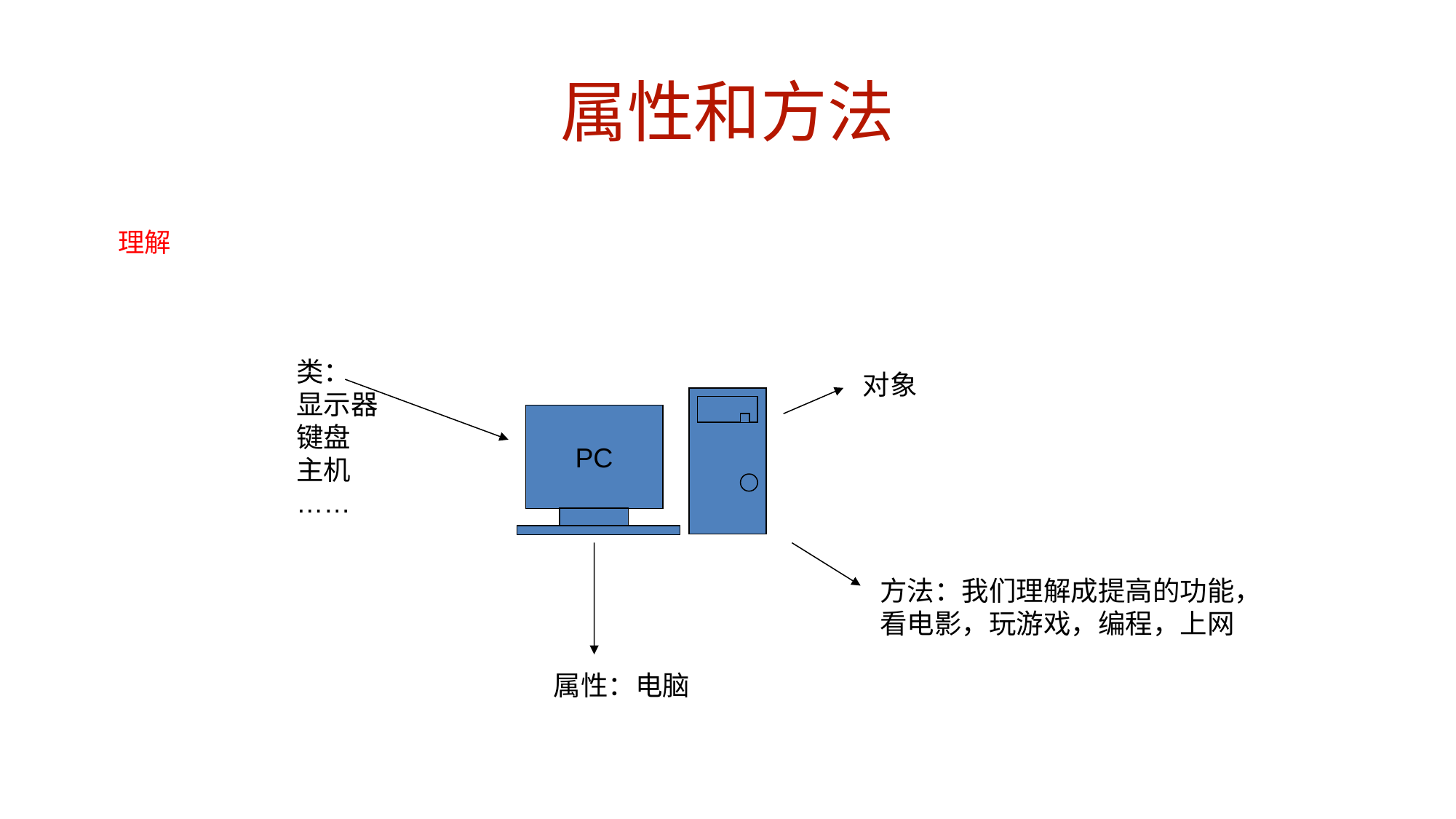

# 属性和方法
理解
类：
显示器
键盘
主机
……
对象

PC

方法：我们理解成提高的功能，
看电影，玩游戏，编程，上网
属性：电脑